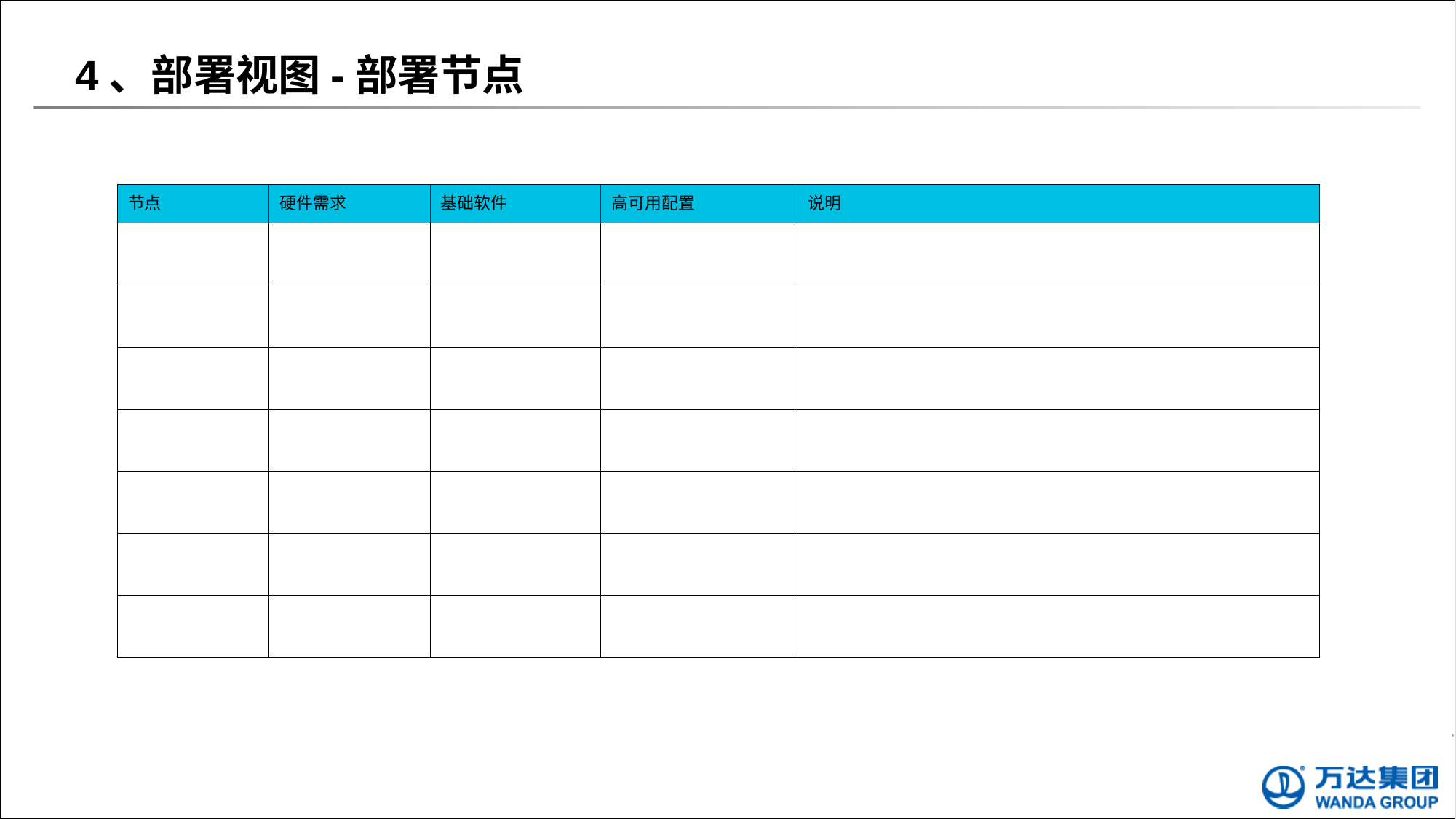

# 4、部署视图-部署节点
| 节点 | 硬件需求 | 基础软件 | 高可用配置 | 说明 |
| --- | --- | --- | --- | --- |
|  |  |  |  |  |
|  |  |  |  |  |
|  |  |  |  |  |
|  |  |  |  |  |
|  |  |  |  |  |
|  |  |  |  |  |
|  |  |  |  |  |